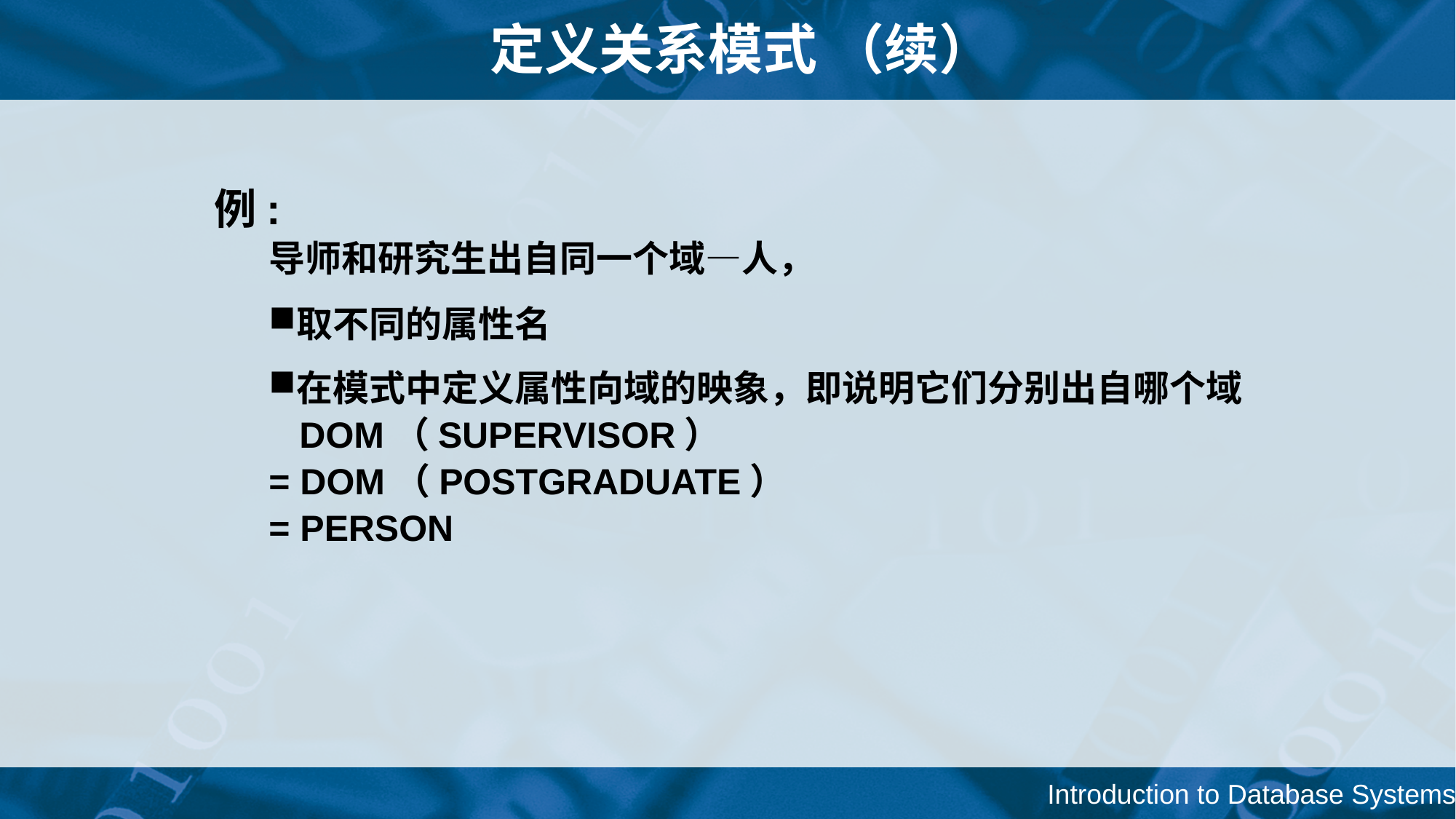

# 定义关系模式 （续）
例:
导师和研究生出自同一个域—人，
取不同的属性名
在模式中定义属性向域的映象，即说明它们分别出自哪个域
   DOM（SUPERVISOR）
= DOM（POSTGRADUATE）
= PERSON